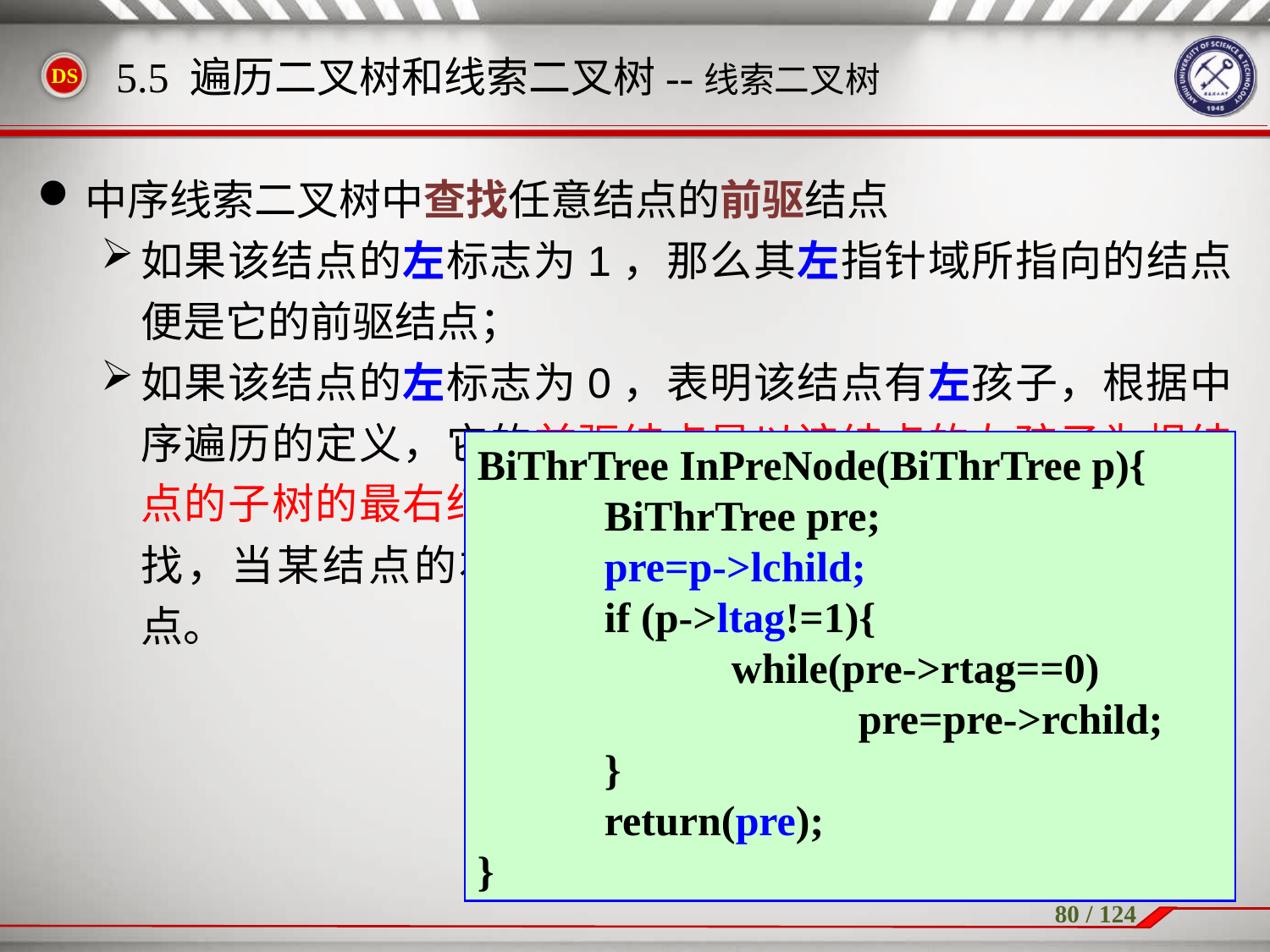

中序线索二叉树中查找任意结点的前驱结点
如果该结点的左标志为1，那么其左指针域所指向的结点便是它的前驱结点；
如果该结点的左标志为0，表明该结点有左孩子，根据中序遍历的定义，它的前驱结点是以该结点的左孩子为根结点的子树的最右结点，即沿着其左子树的右指针链向下查找，当某结点的右标志为1时，它就是所要找的前驱结点。
5.5 遍历二叉树和线索二叉树--线索二叉树
BiThrTree InPreNode(BiThrTree p){
	BiThrTree pre;
	pre=p->lchild;
	if (p->ltag!=1){
		while(pre->rtag==0)
			pre=pre->rchild;
	}
	return(pre);
}